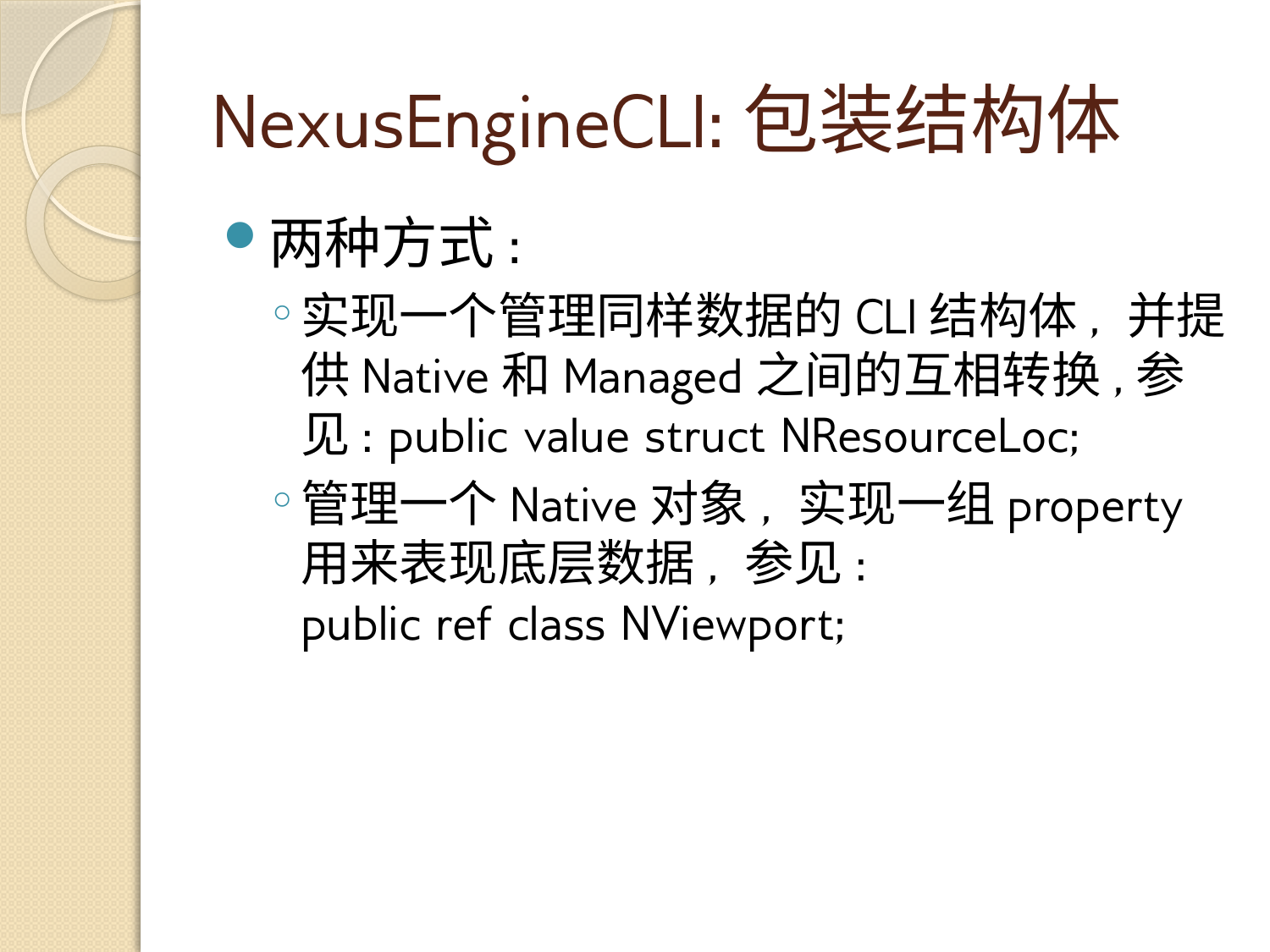

# NexusEngineCLI:包装结构体
两种方式:
实现一个管理同样数据的CLI结构体, 并提供Native和Managed之间的互相转换,参见: public value struct NResourceLoc;
管理一个Native对象, 实现一组property用来表现底层数据, 参见:
public ref class NViewport;